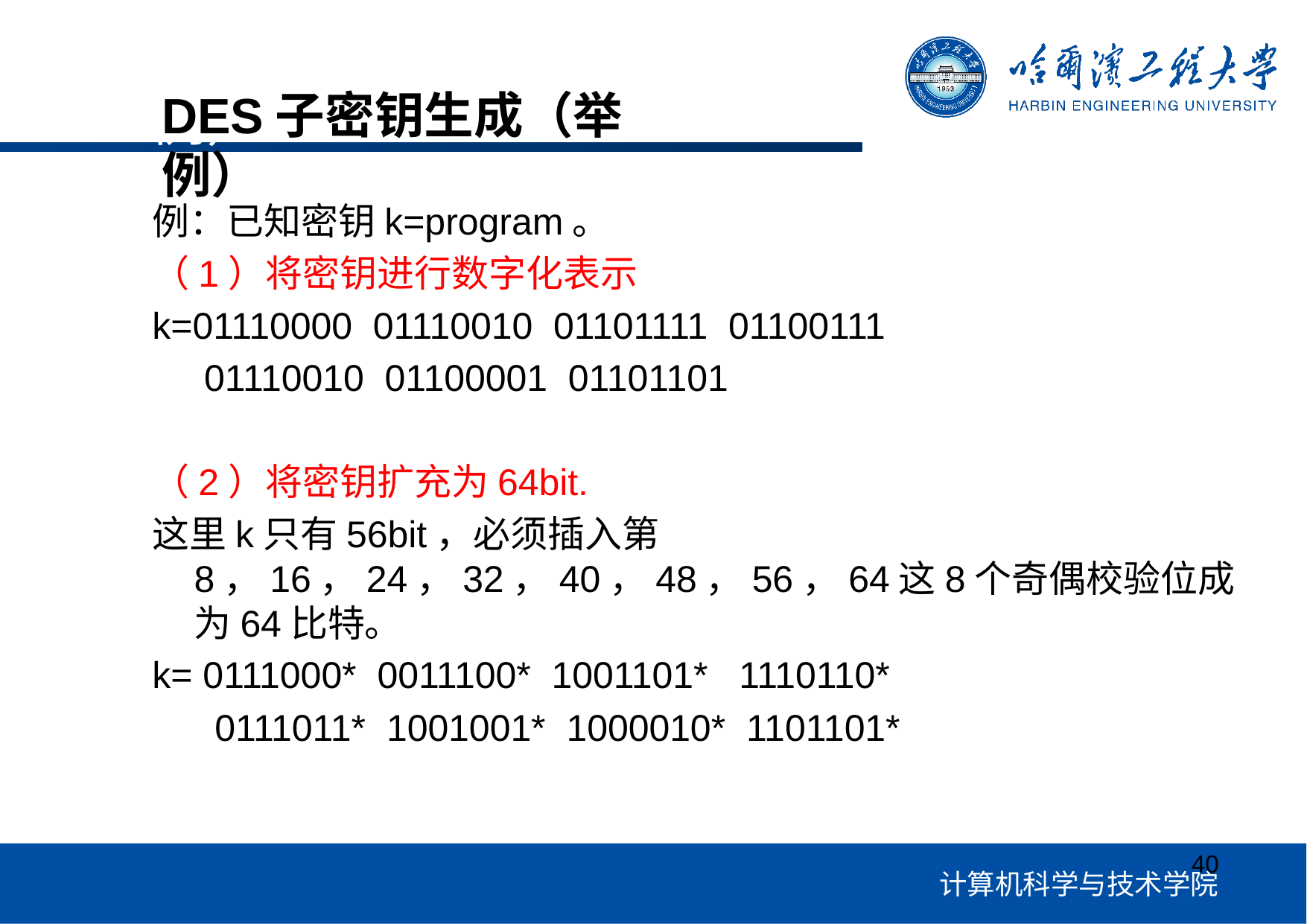

DES子密钥的生成（举例）
DES子密钥生成（举例）
例：已知密钥k=program。
（1）将密钥进行数字化表示
k=01110000  01110010  01101111  01100111
     01110010  01100001  01101101

（2）将密钥扩充为64bit.
这里k只有56bit，必须插入第8，16，24，32，40，48，56，64这8个奇偶校验位成为64比特。
k= 0111000*  0011100*  1001101*   1110110*
      0111011*  1001001*  1000010*  1101101*

40